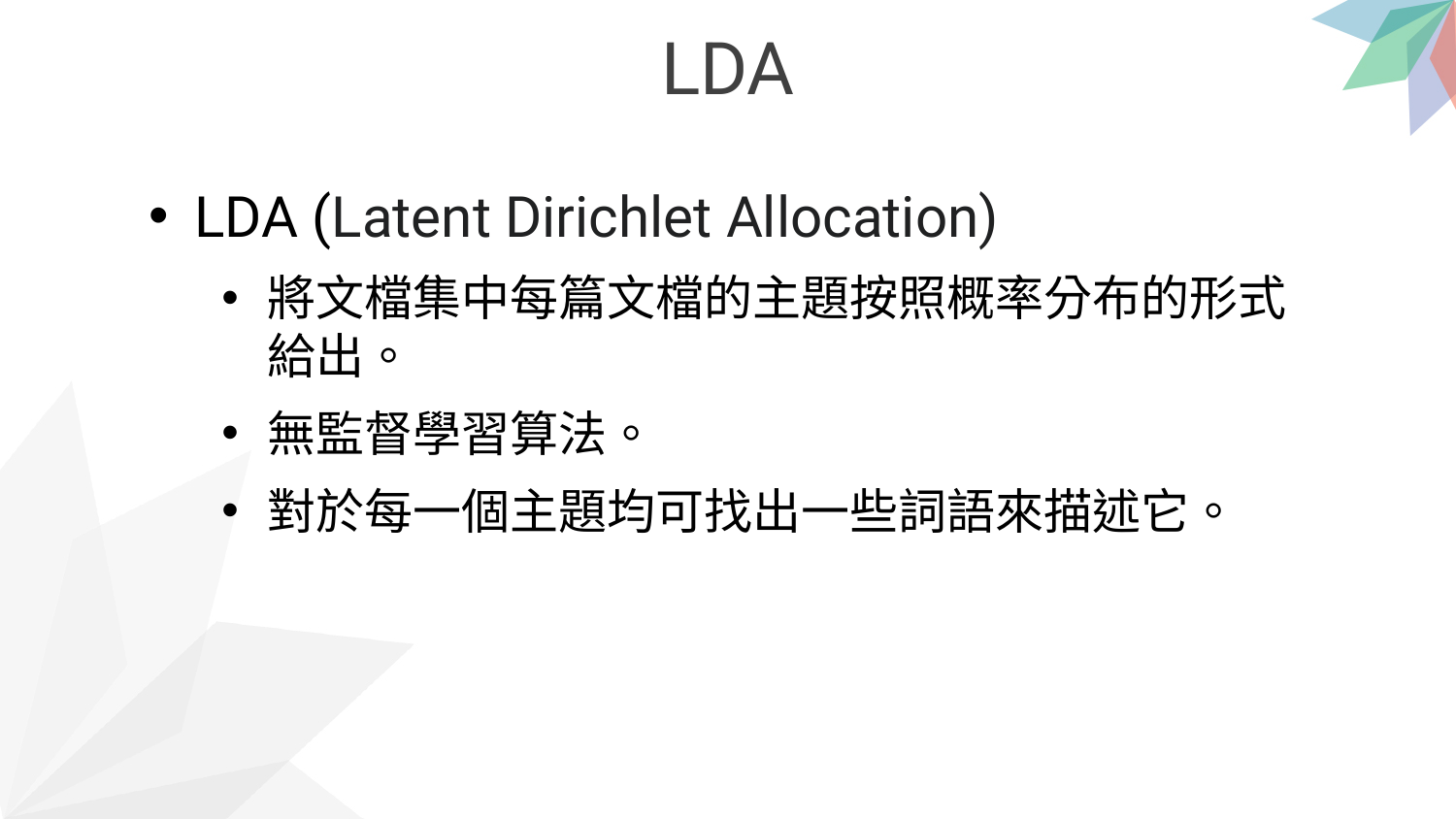

LDA

LDA (Latent Dirichlet Allocation)

將文檔集中每篇文檔的主題按照概率分布的形式給出。

無監督學習算法。

對於每一個主題均可找出一些詞語來描述它。